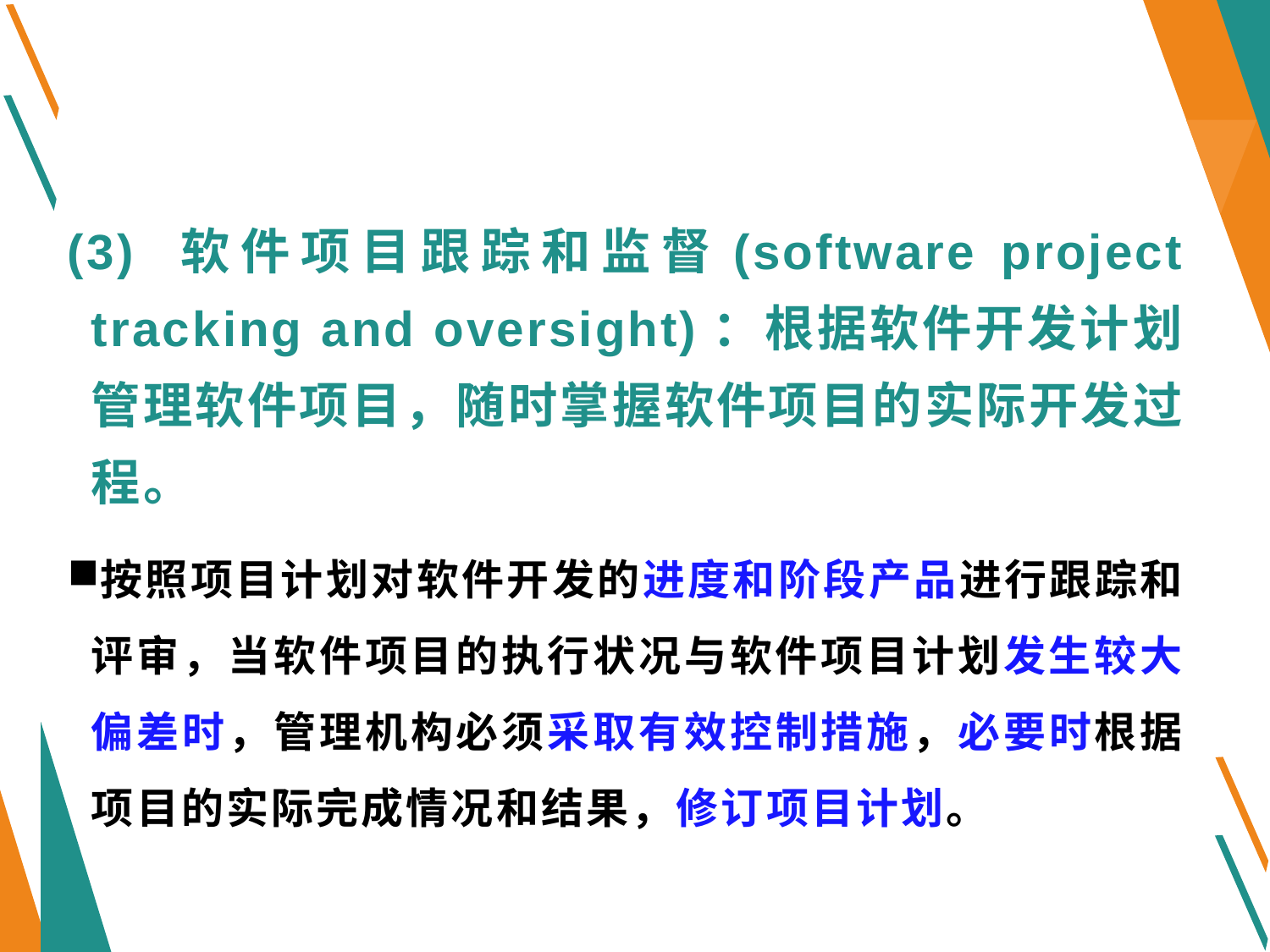

(3) 软件项目跟踪和监督(software project tracking and oversight)：根据软件开发计划管理软件项目，随时掌握软件项目的实际开发过程。
按照项目计划对软件开发的进度和阶段产品进行跟踪和评审，当软件项目的执行状况与软件项目计划发生较大偏差时，管理机构必须采取有效控制措施，必要时根据项目的实际完成情况和结果，修订项目计划。